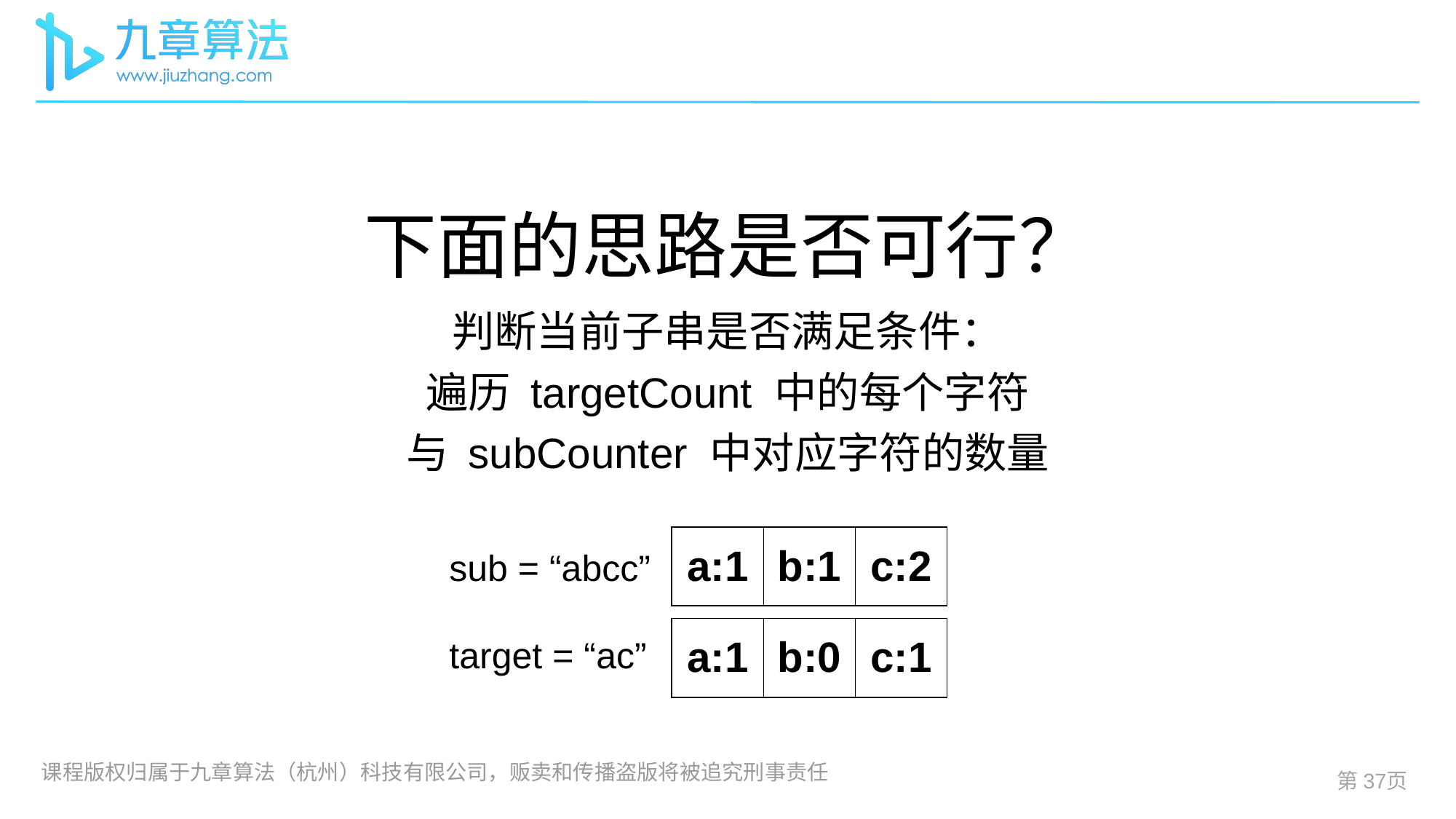

# 下面的思路是否可行？
判断当前子串是否满足条件：
遍历 targetCount 中的每个字符
与 subCounter 中对应字符的数量
| a:1 | b:1 | c:2 |
| --- | --- | --- |
         sub = “abcc”

         target = “ac”
| a:1 | b:0 | c:1 |
| --- | --- | --- |
第37页